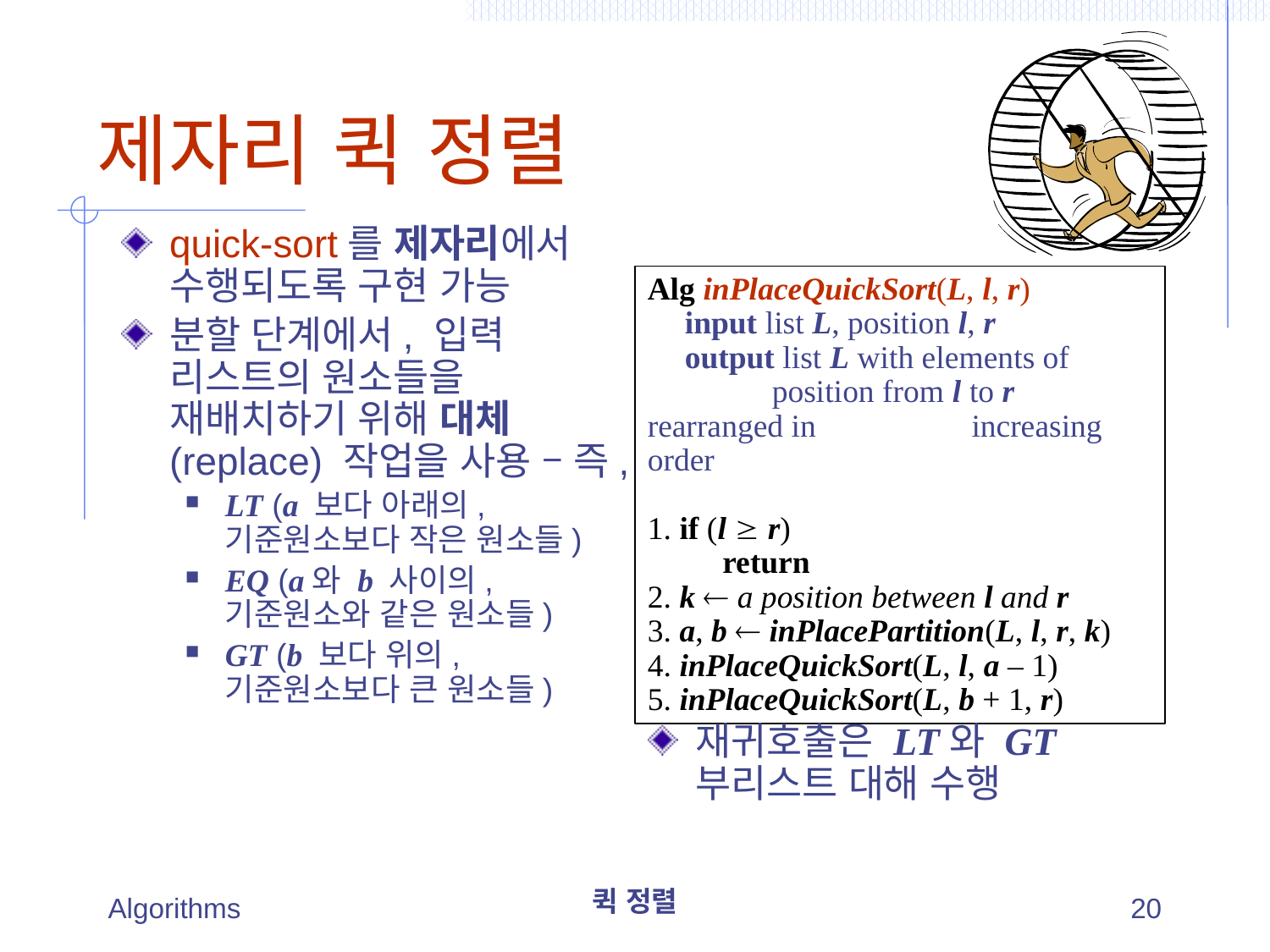

# 제자리 퀵 정렬
quick-sort를 제자리에서 수행되도록 구현 가능
분할 단계에서, 입력 리스트의 원소들을 재배치하기 위해 대체(replace) 작업을 사용 – 즉,
LT (a 보다 아래의, 기준원소보다 작은 원소들)
EQ (a와 b 사이의, 기준원소와 같은 원소들)
GT (b 보다 위의, 기준원소보다 큰 원소들)
Alg inPlaceQuickSort(L, l, r)
	input list L, position l, r
	output list L with elements of 			position from l to r rearranged in 			increasing order

1. if (l ≥ r)
		return
2. k ← a position between l and r
3. a, b ← inPlacePartition(L, l, r, k)
4. inPlaceQuickSort(L, l, a – 1)
5. inPlaceQuickSort(L, b + 1, r)
재귀호출은 LT와 GT 부리스트 대해 수행
Algorithms
퀵 정렬
20